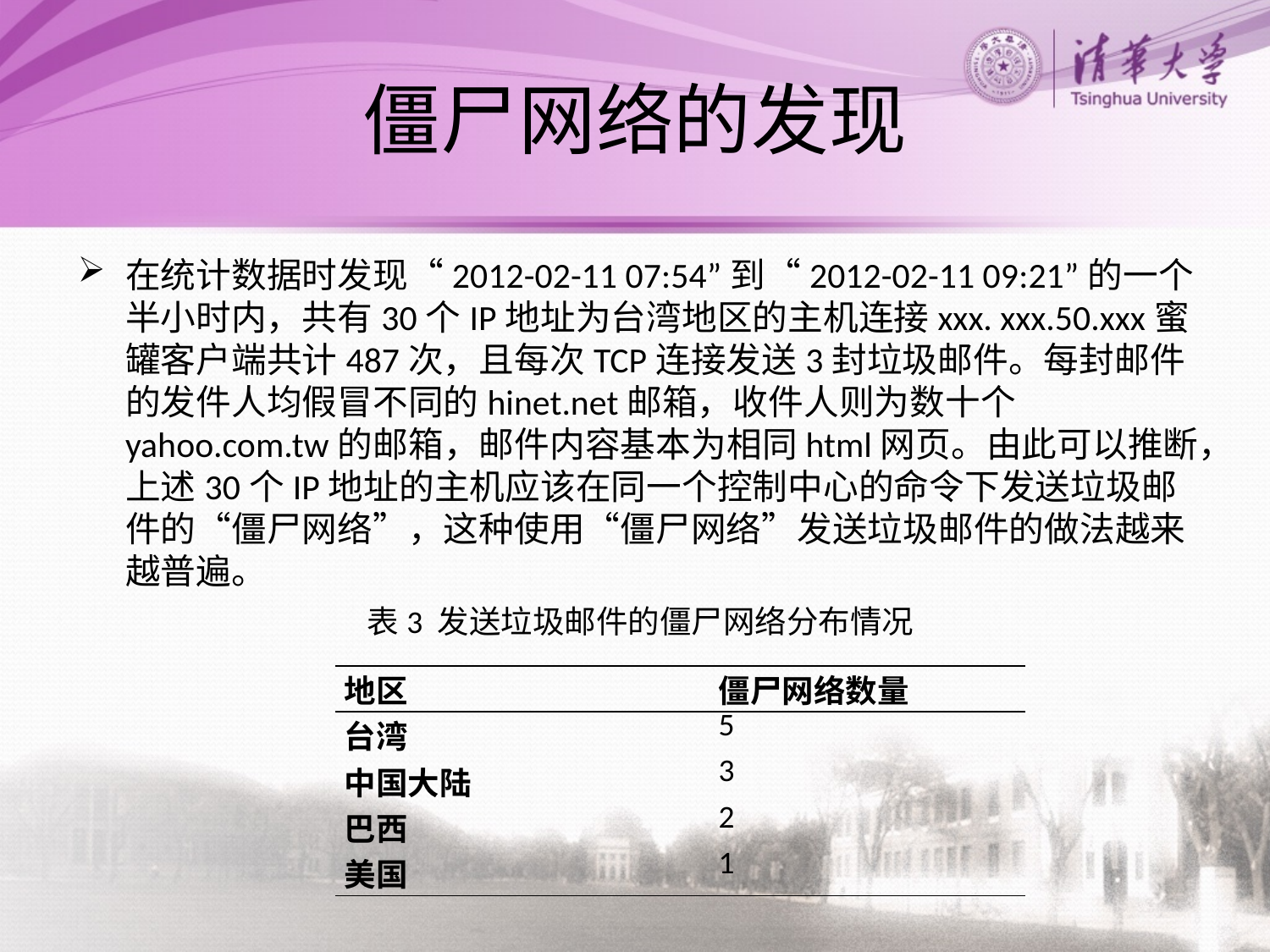

# 僵尸网络的发现
在统计数据时发现“2012-02-11 07:54”到“2012-02-11 09:21”的一个半小时内，共有30个IP地址为台湾地区的主机连接xxx. xxx.50.xxx蜜罐客户端共计487次，且每次TCP连接发送3封垃圾邮件。每封邮件的发件人均假冒不同的hinet.net邮箱，收件人则为数十个yahoo.com.tw的邮箱，邮件内容基本为相同html网页。由此可以推断，上述30个IP地址的主机应该在同一个控制中心的命令下发送垃圾邮件的“僵尸网络”，这种使用“僵尸网络”发送垃圾邮件的做法越来越普遍。
表3 发送垃圾邮件的僵尸网络分布情况
| 地区 | 僵尸网络数量 |
| --- | --- |
| 台湾 | 5 |
| 中国大陆 | 3 |
| 巴西 | 2 |
| 美国 | 1 |